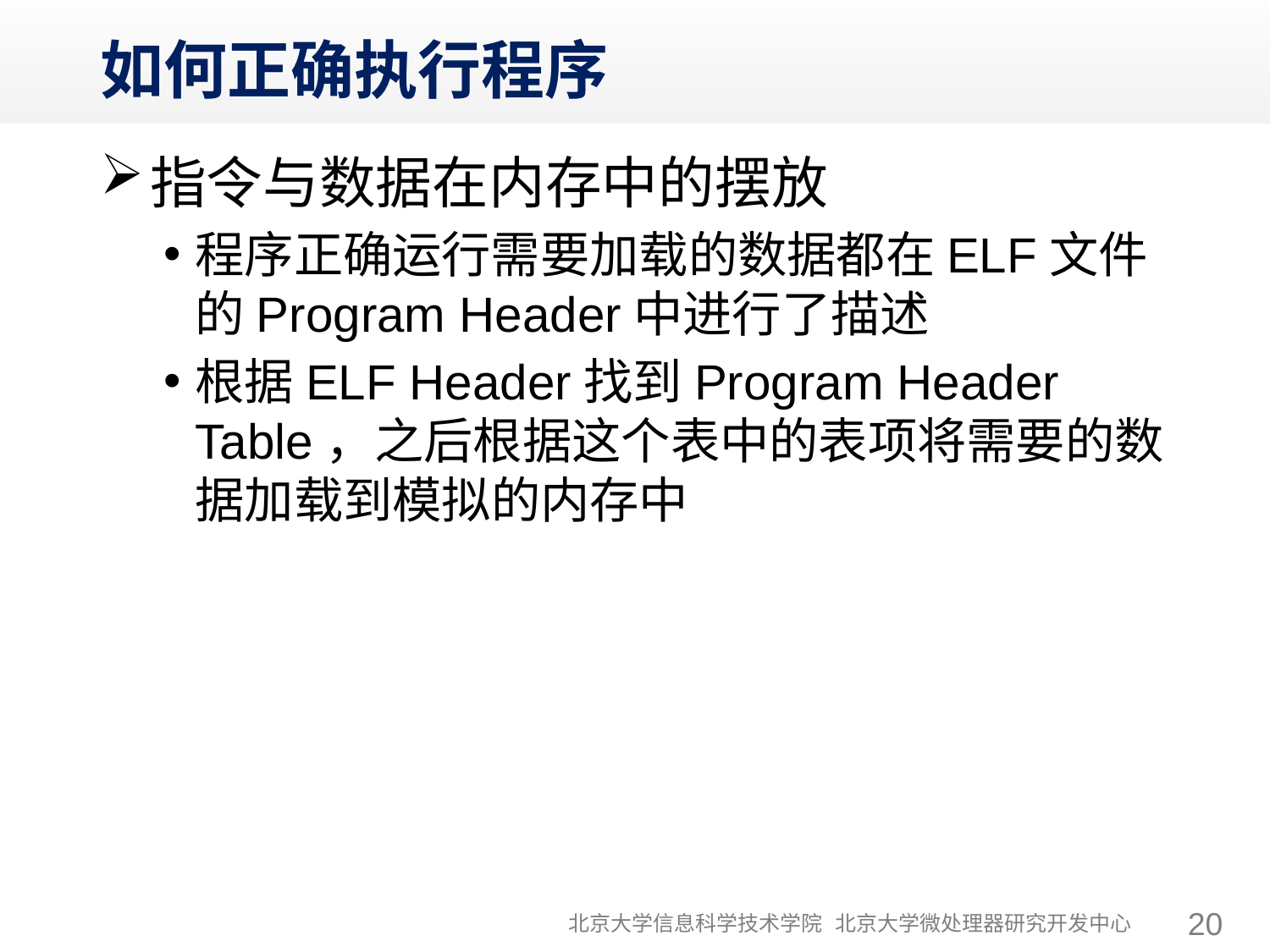

# 如何正确执行程序
指令与数据在内存中的摆放
程序正确运行需要加载的数据都在ELF文件的Program Header中进行了描述
根据ELF Header找到Program Header Table，之后根据这个表中的表项将需要的数据加载到模拟的内存中
北京大学信息科学技术学院  北京大学微处理器研究开发中心
20